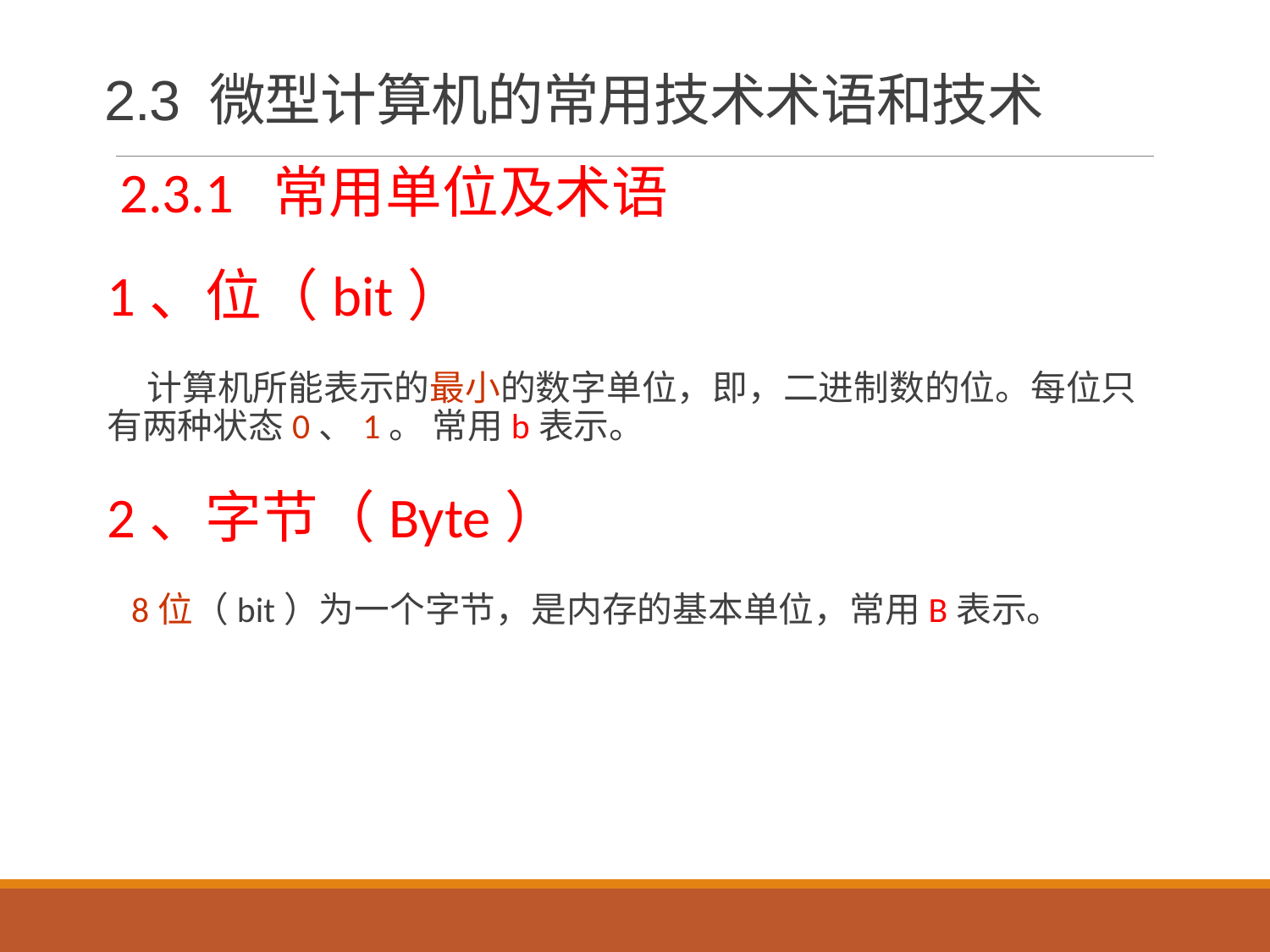

# 2.3 微型计算机的常用技术术语和技术
 2.3.1  常用单位及术语
1、位（bit）
    计算机所能表示的最小的数字单位，即，二进制数的位。每位只有两种状态0、1。 常用b表示。
2、字节（Byte）
   8位（bit）为一个字节，是内存的基本单位，常用B表示。